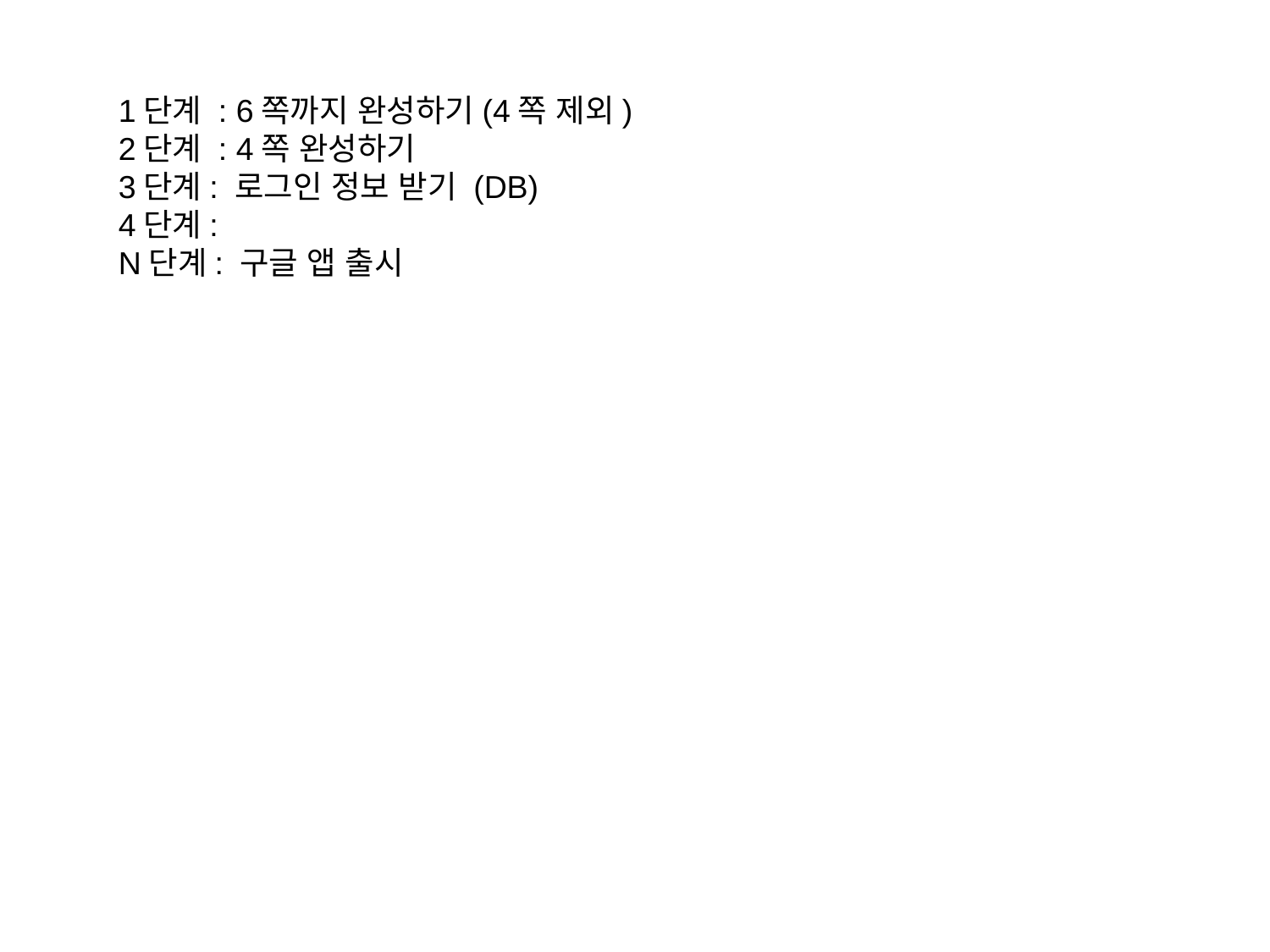

1단계 : 6쪽까지 완성하기(4쪽 제외)
2단계 : 4쪽 완성하기
3단계: 로그인 정보 받기 (DB)
4단계:
N단계: 구글 앱 출시